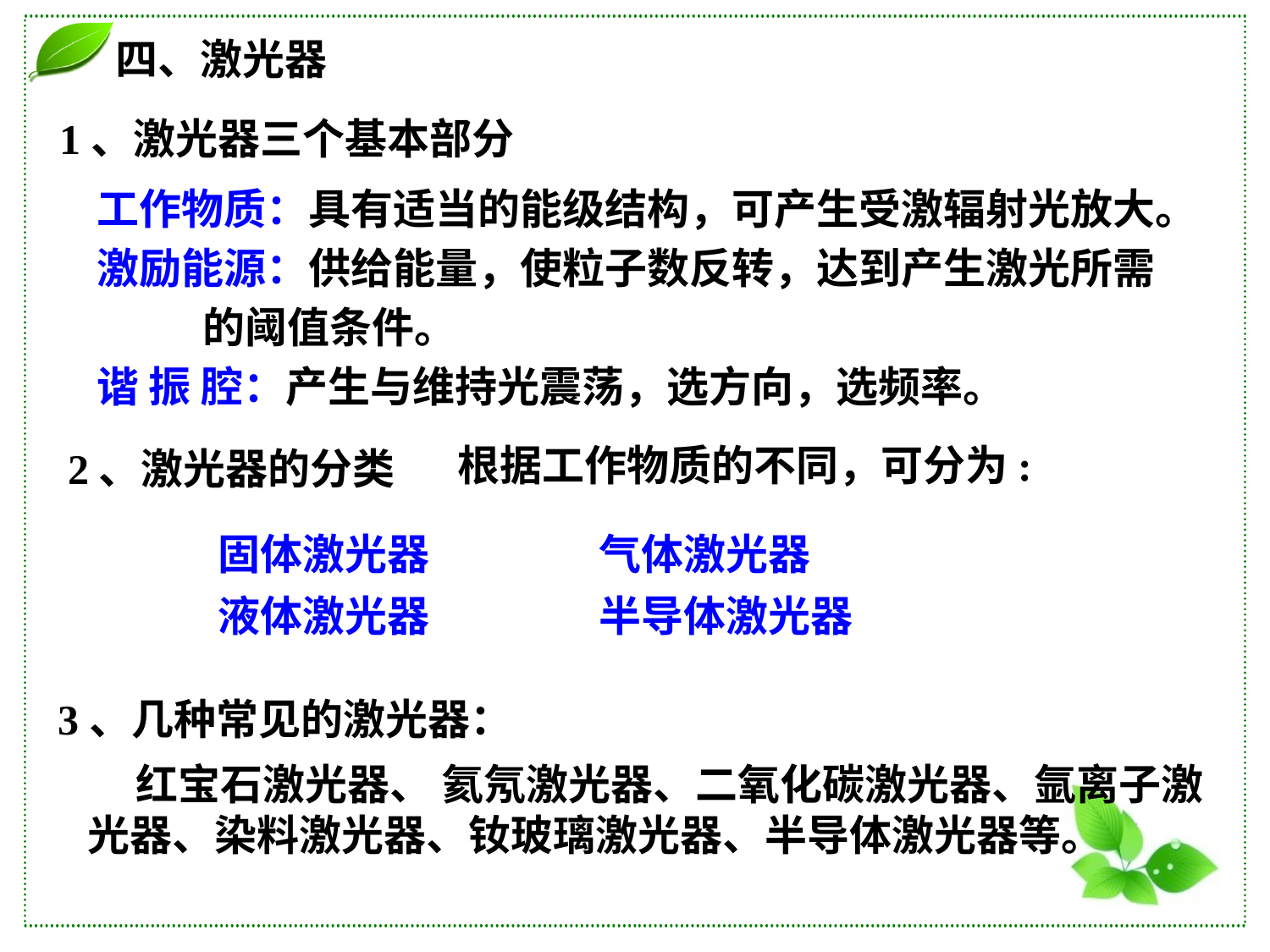

四、激光器
1、激光器三个基本部分
工作物质：具有适当的能级结构，可产生受激辐射光放大。
激励能源：供给能量，使粒子数反转，达到产生激光所需
          的阈值条件。
谐 振 腔：产生与维持光震荡，选方向，选频率。
根据工作物质的不同，可分为:
2、激光器的分类
固体激光器		气体激光器
液体激光器		半导体激光器
3、几种常见的激光器：
    红宝石激光器、 氦氖激光器、二氧化碳激光器、氩离子激光器、染料激光器、钕玻璃激光器、半导体激光器等。